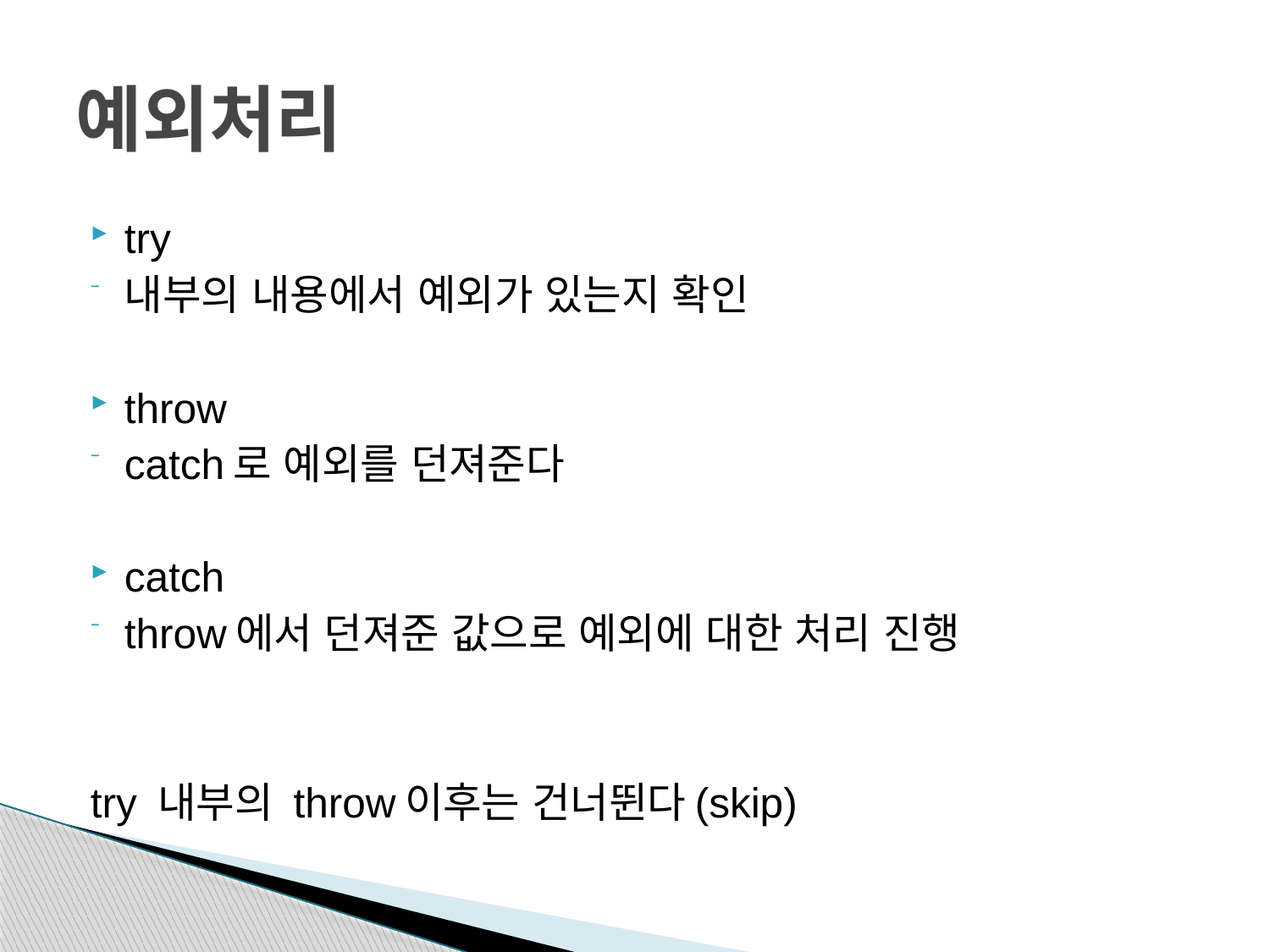

# 예외처리
try
내부의 내용에서 예외가 있는지 확인

throw
catch로 예외를 던져준다

catch
throw에서 던져준 값으로 예외에 대한 처리 진행

try 내부의 throw이후는 건너뛴다(skip)